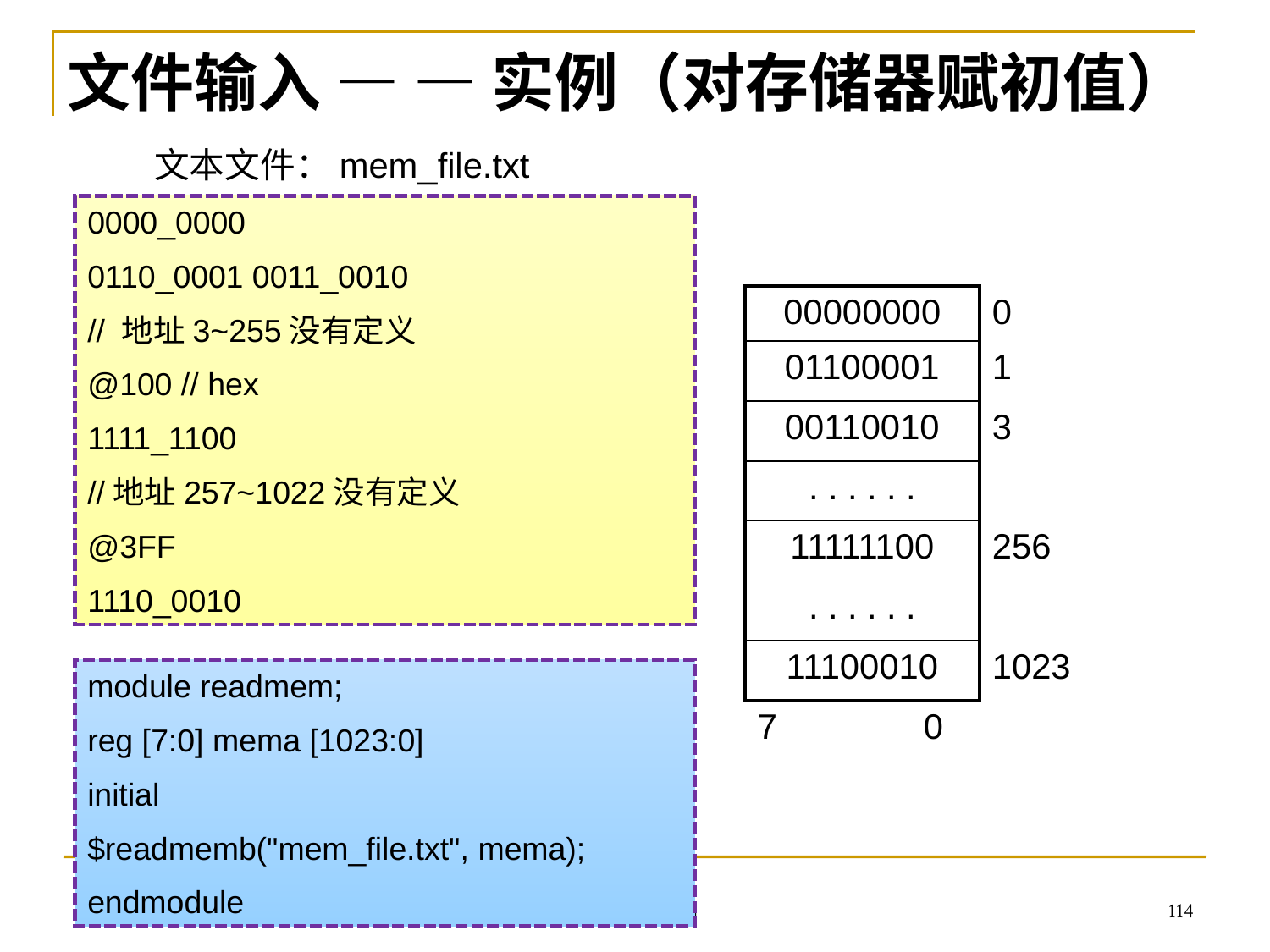

文件输入 — — 实例（对存储器赋初值）
文本文件：mem_file.txt
0000_0000
0110_0001 0011_0010
// 地址3~255没有定义
@100 // hex
1111_1100
//地址257~1022没有定义
@3FF
1110_0010
| 00000000 | 0 |
| --- | --- |
| 01100001 | 1 |
| 00110010 | 3 |
| . . . . . . |  |
| 11111100 | 256 |
| . . . . . . |  |
| 11100010 | 1023 |
| 7 0 |  |
module readmem;
reg [7:0] mema [1023:0]
initial
$readmemb("mem_file.txt", mema);
endmodule
2018/11/22
114
逻辑设计基础